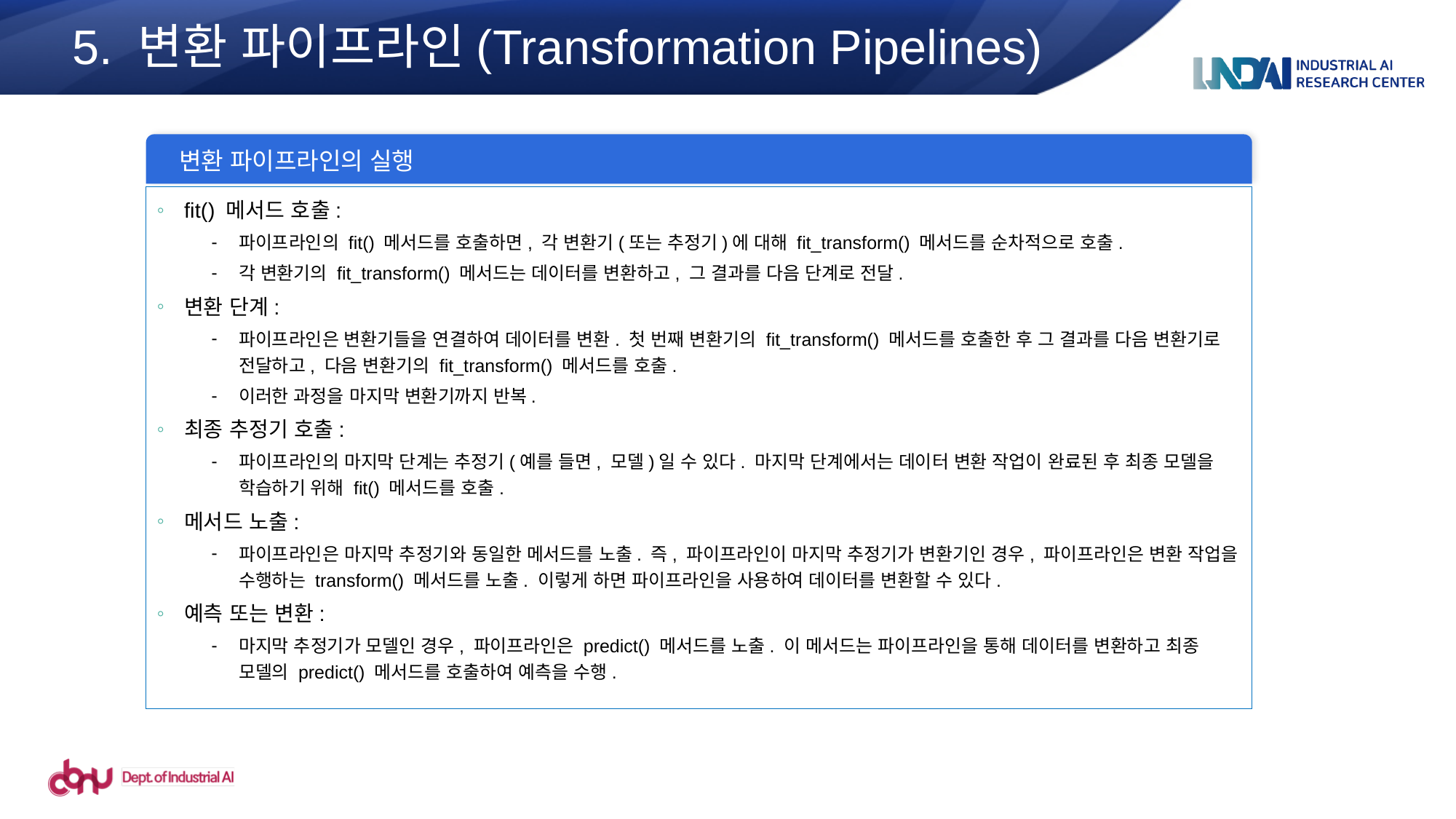

5. 변환 파이프라인(Transformation Pipelines)
 변환 파이프라인의 실행
fit() 메서드 호출:
파이프라인의 fit() 메서드를 호출하면, 각 변환기(또는 추정기)에 대해 fit_transform() 메서드를 순차적으로 호출.
각 변환기의 fit_transform() 메서드는 데이터를 변환하고, 그 결과를 다음 단계로 전달.
변환 단계:
파이프라인은 변환기들을 연결하여 데이터를 변환. 첫 번째 변환기의 fit_transform() 메서드를 호출한 후 그 결과를 다음 변환기로 전달하고, 다음 변환기의 fit_transform() 메서드를 호출.
이러한 과정을 마지막 변환기까지 반복.
최종 추정기 호출:
파이프라인의 마지막 단계는 추정기(예를 들면, 모델)일 수 있다. 마지막 단계에서는 데이터 변환 작업이 완료된 후 최종 모델을 학습하기 위해 fit() 메서드를 호출.
메서드 노출:
파이프라인은 마지막 추정기와 동일한 메서드를 노출. 즉, 파이프라인이 마지막 추정기가 변환기인 경우, 파이프라인은 변환 작업을 수행하는 transform() 메서드를 노출. 이렇게 하면 파이프라인을 사용하여 데이터를 변환할 수 있다.
예측 또는 변환:
마지막 추정기가 모델인 경우, 파이프라인은 predict() 메서드를 노출. 이 메서드는 파이프라인을 통해 데이터를 변환하고 최종 모델의 predict() 메서드를 호출하여 예측을 수행.